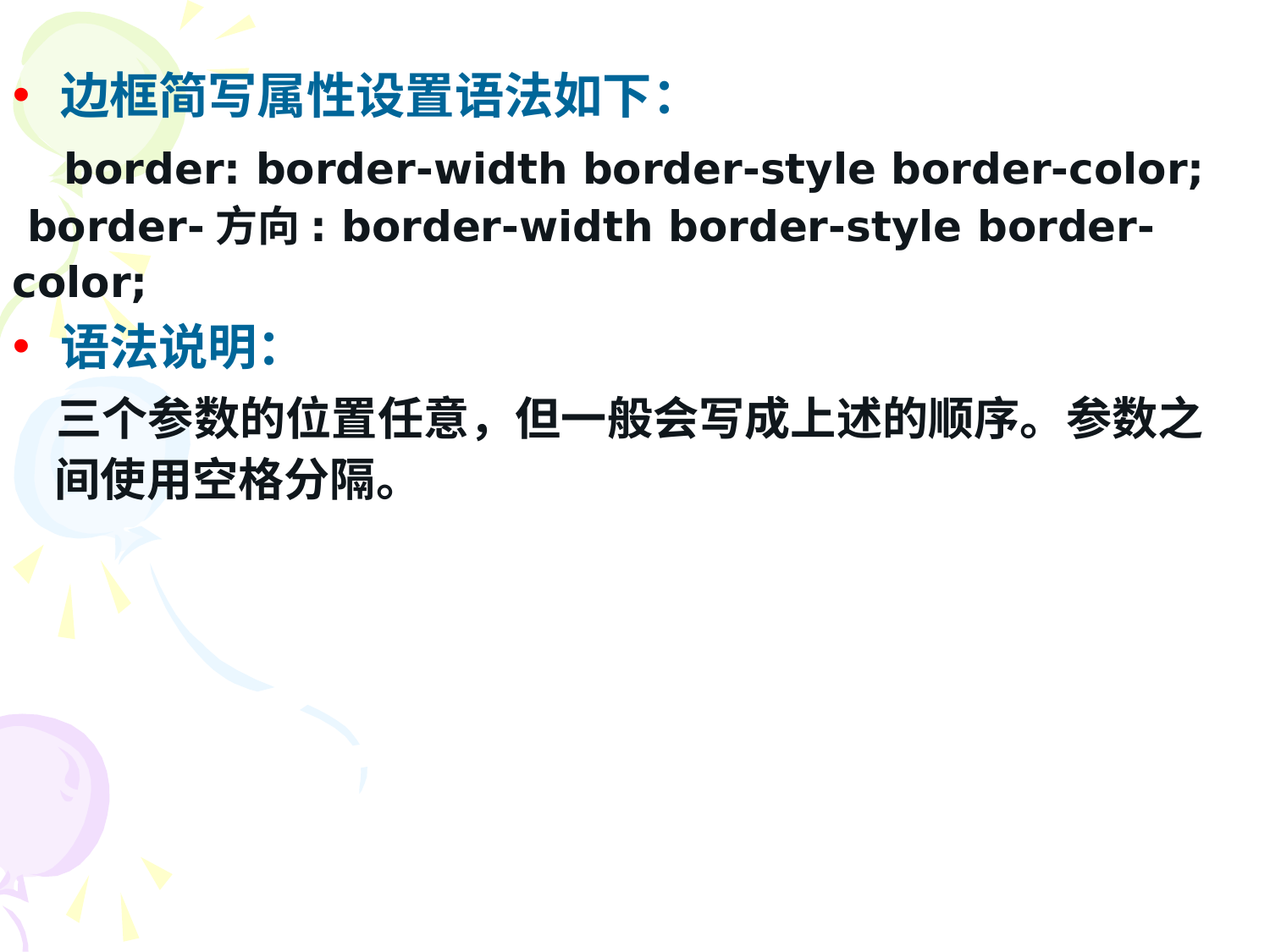

边框简写属性设置语法如下：
   border: border-width border-style border-color;
 border-方向: border-width border-style border-color;
语法说明：
   三个参数的位置任意，但一般会写成上述的顺序。参数之
   间使用空格分隔。